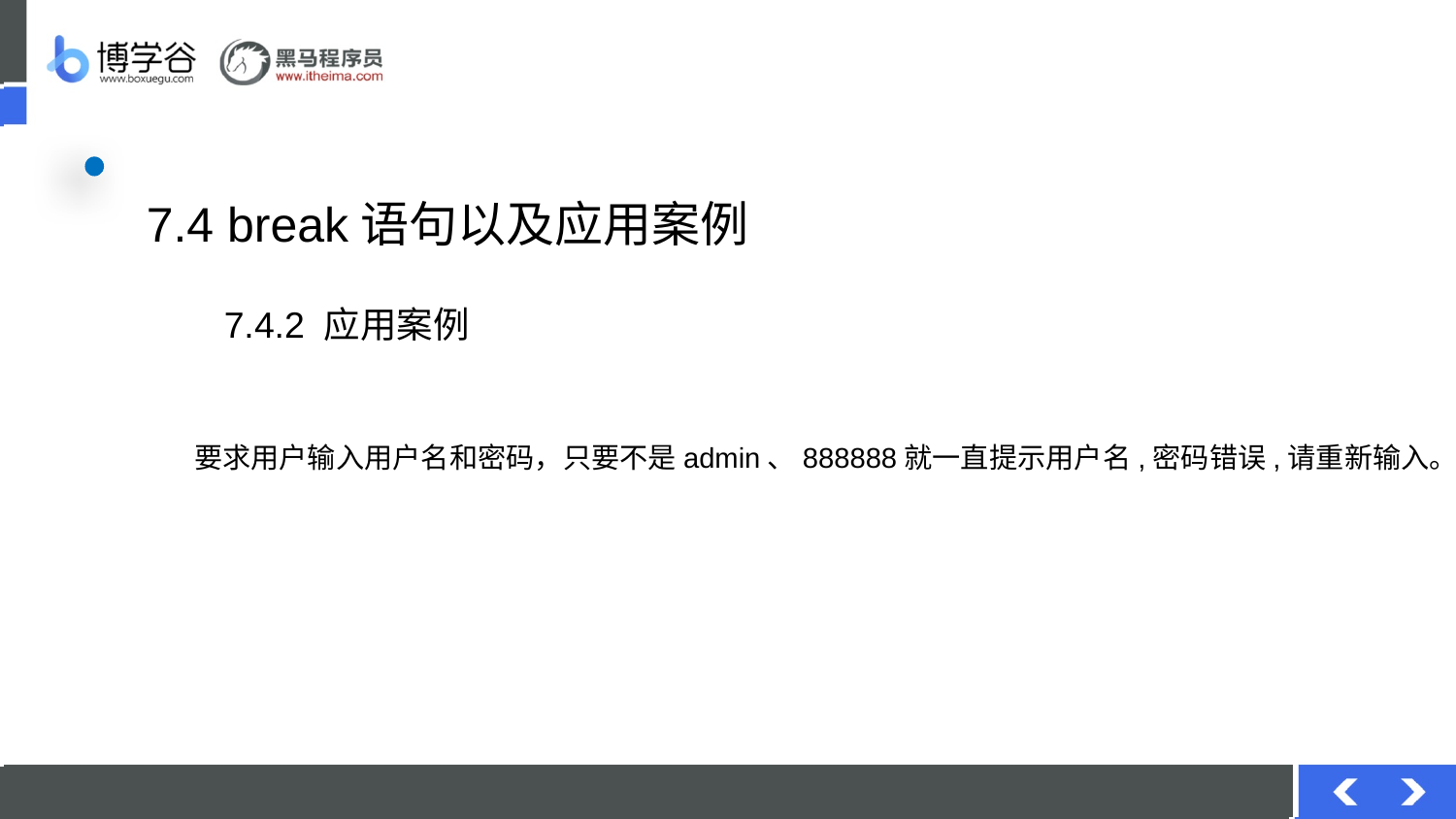

# 7.4 break语句以及应用案例
7.4.2 应用案例
要求用户输入用户名和密码，只要不是admin、888888就一直提示用户名,密码错误,请重新输入。